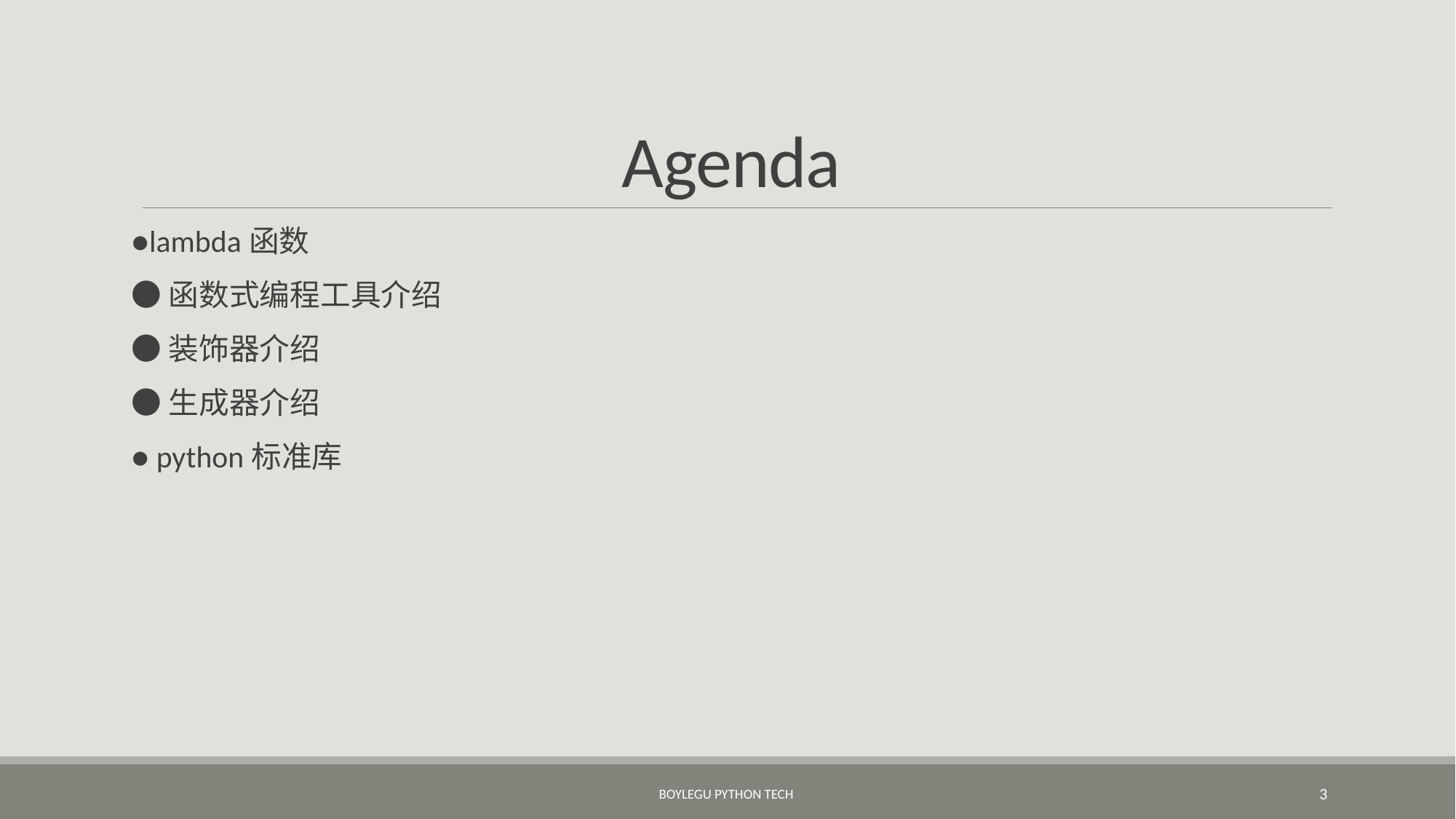

# Agenda
●lambda函数
●函数式编程工具介绍
●装饰器介绍
●生成器介绍
● python标准库
BoyleGu Python Tech
3